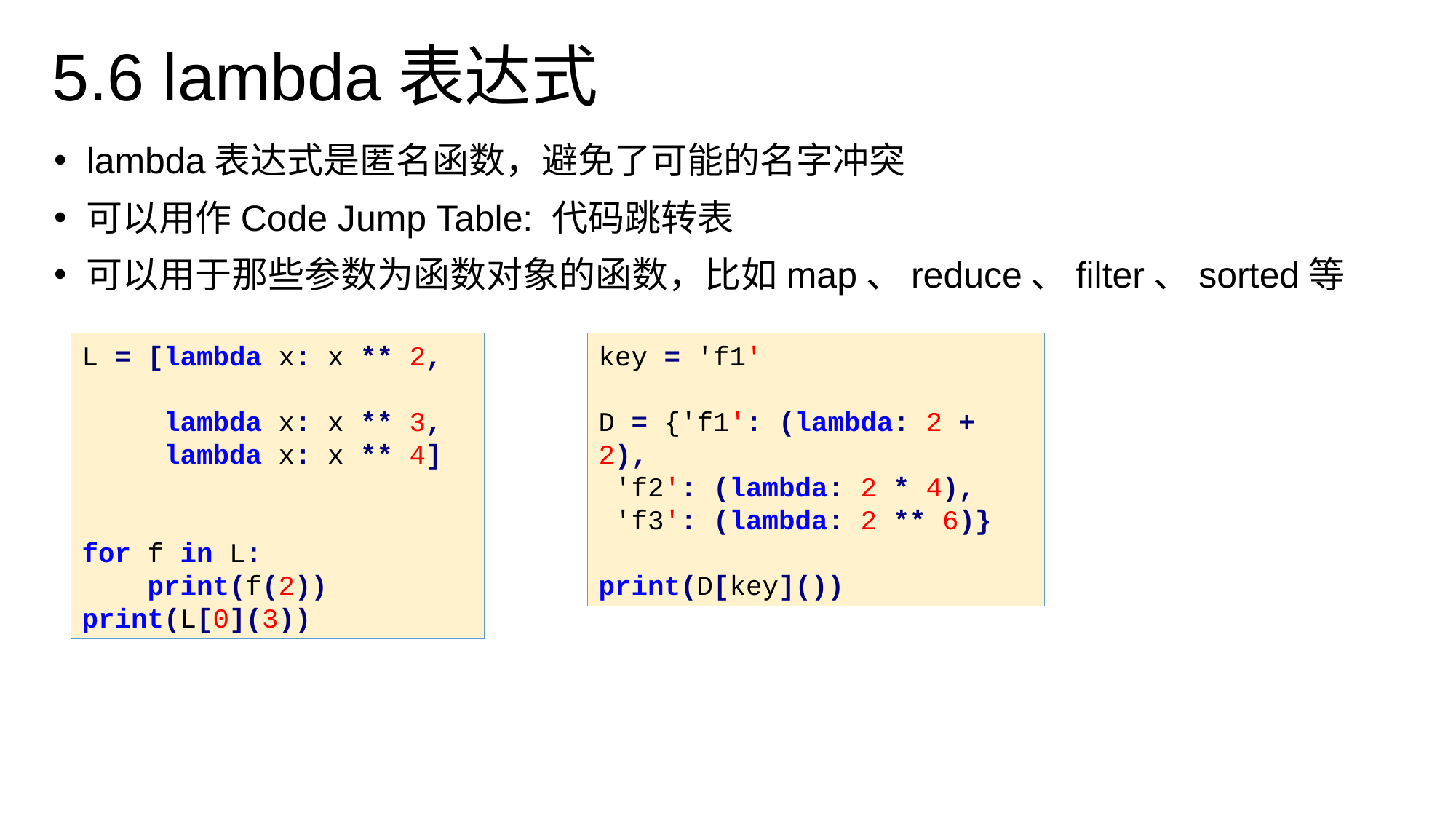

# 5.6 lambda表达式
lambda表达式是匿名函数，避免了可能的名字冲突
可以用作Code Jump Table: 代码跳转表
可以用于那些参数为函数对象的函数，比如map、reduce、filter、sorted等

L = [lambda x: x ** 2,
     lambda x: x ** 3,
     lambda x: x ** 4]

for f in L:
    print(f(2))
print(L[0](3))
key = 'f1'

D = {'f1': (lambda: 2 + 2),
 'f2': (lambda: 2 * 4),
 'f3': (lambda: 2 ** 6)}

print(D[key]())